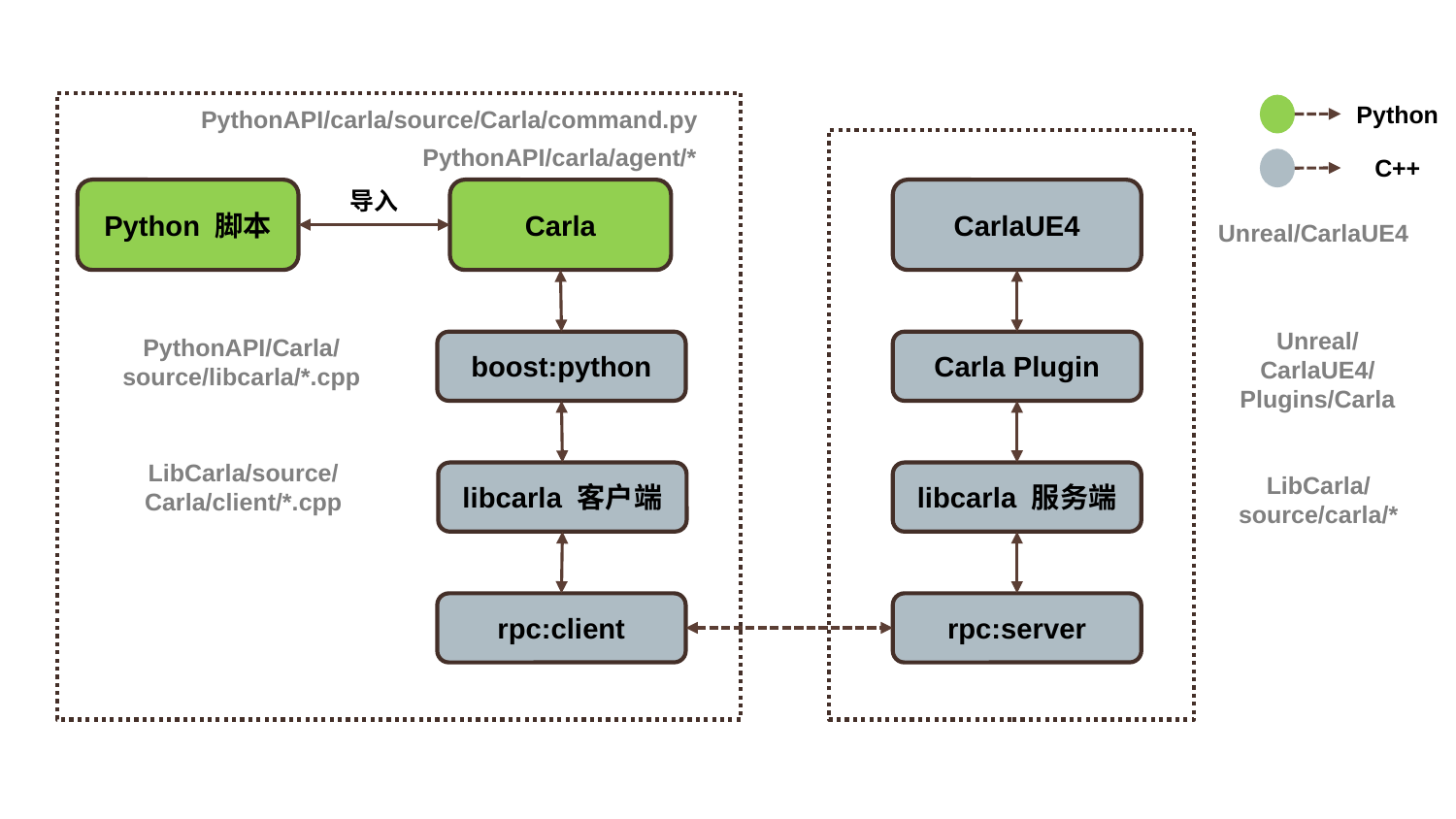

Python
PythonAPI/carla/source/Carla/command.py

PythonAPI/carla/agent/*

C++
Python 脚本
Carla
CarlaUE4
导入
Unreal/CarlaUE4
boost:python
Carla Plugin
PythonAPI/Carla/source/libcarla/*.cpp
Unreal/CarlaUE4/Plugins/Carla
LibCarla/source/Carla/client/*.cpp
libcarla 客户端
libcarla 服务端
LibCarla/source/carla/*
rpc:server
rpc:client